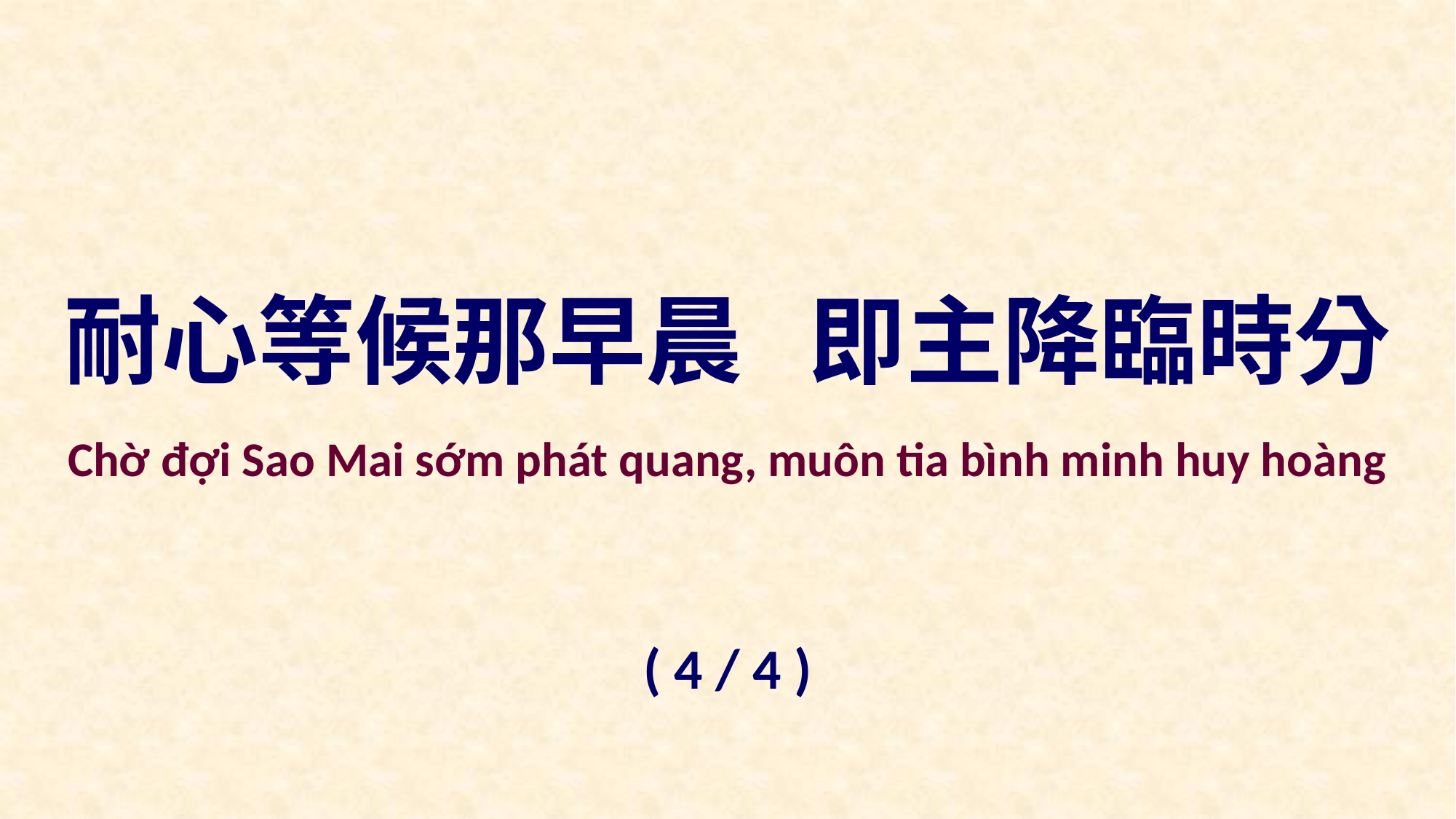

耐心等候那早晨   即主降臨時分
Chờ đợi Sao Mai sớm phát quang, muôn tia bình minh huy hoàng
( 4 / 4 )